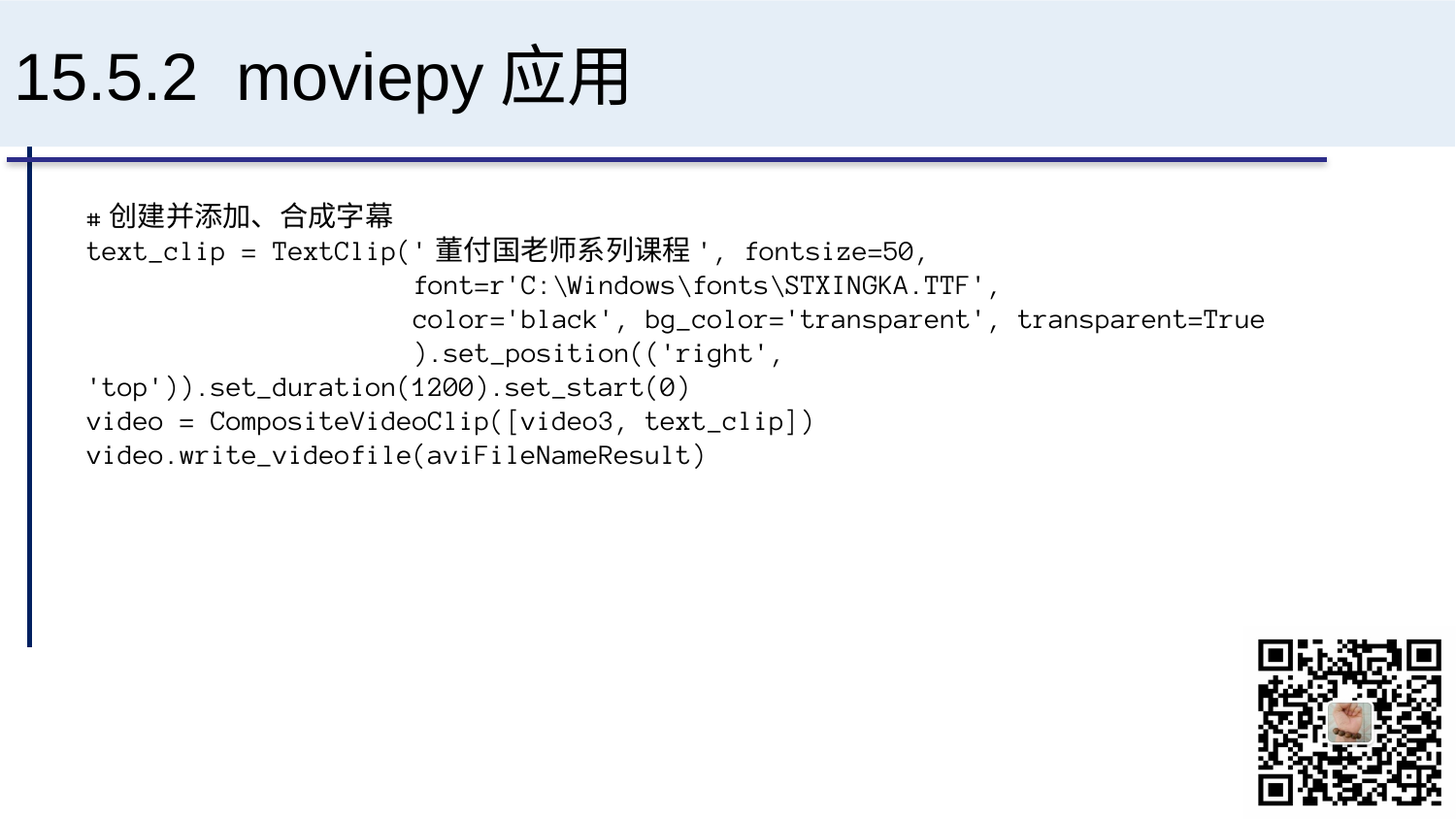

# 15.5.2  moviepy应用
#创建并添加、合成字幕
text_clip = TextClip('董付国老师系列课程', fontsize=50,
                     font=r'C:\Windows\fonts\STXINGKA.TTF',
                     color='black', bg_color='transparent', transparent=True
                     ).set_position(('right', 'top')).set_duration(1200).set_start(0)
video = CompositeVideoClip([video3, text_clip])
video.write_videofile(aviFileNameResult)